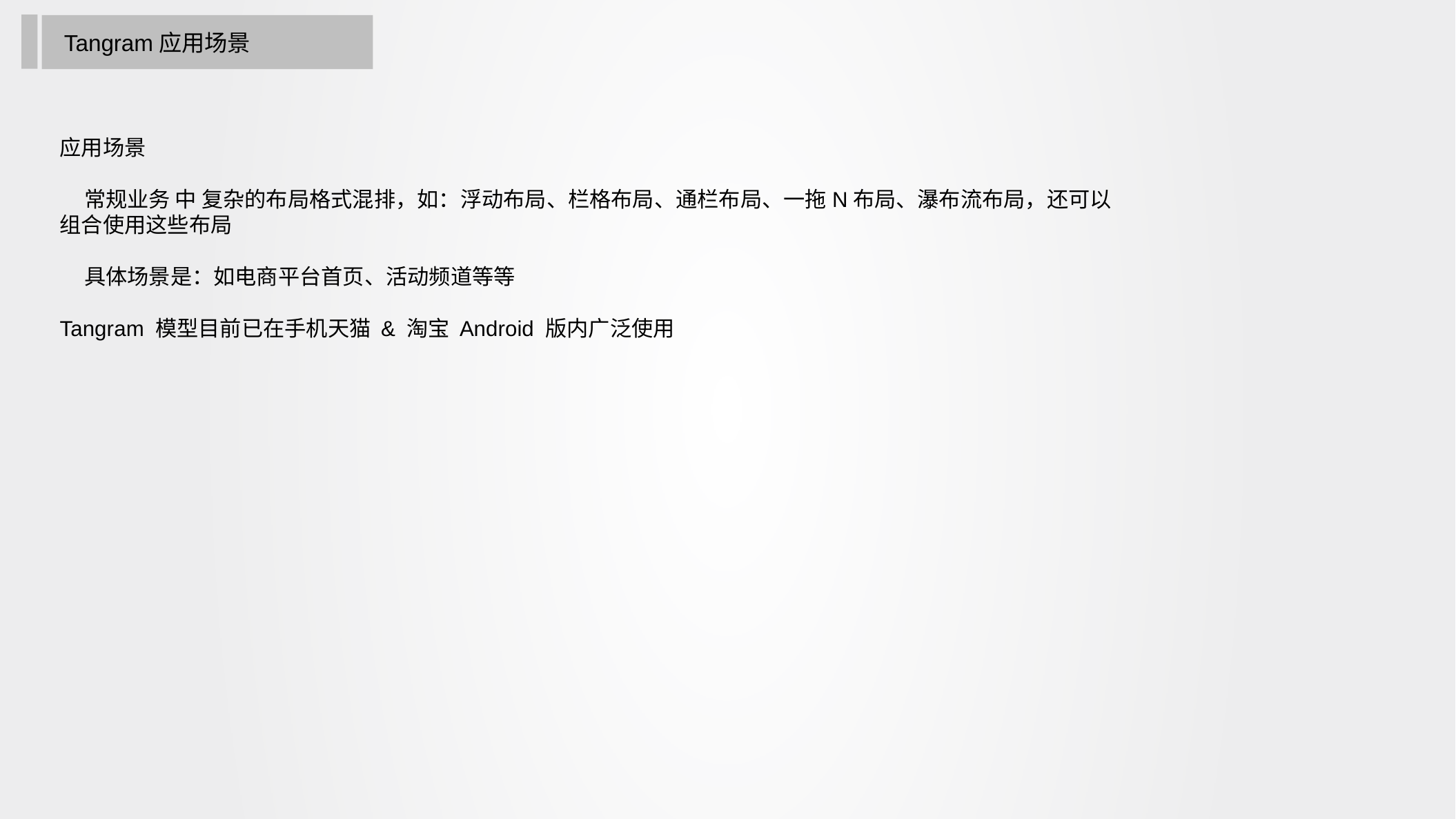

Tangram应用场景

应用场景

    常规业务 中 复杂的布局格式混排，如：浮动布局、栏格布局、通栏布局、一拖N布局、瀑布流布局，还可以组合使用这些布局

    具体场景是：如电商平台首页、活动频道等等

Tangram 模型目前已在手机天猫 & 淘宝 Android 版内广泛使用